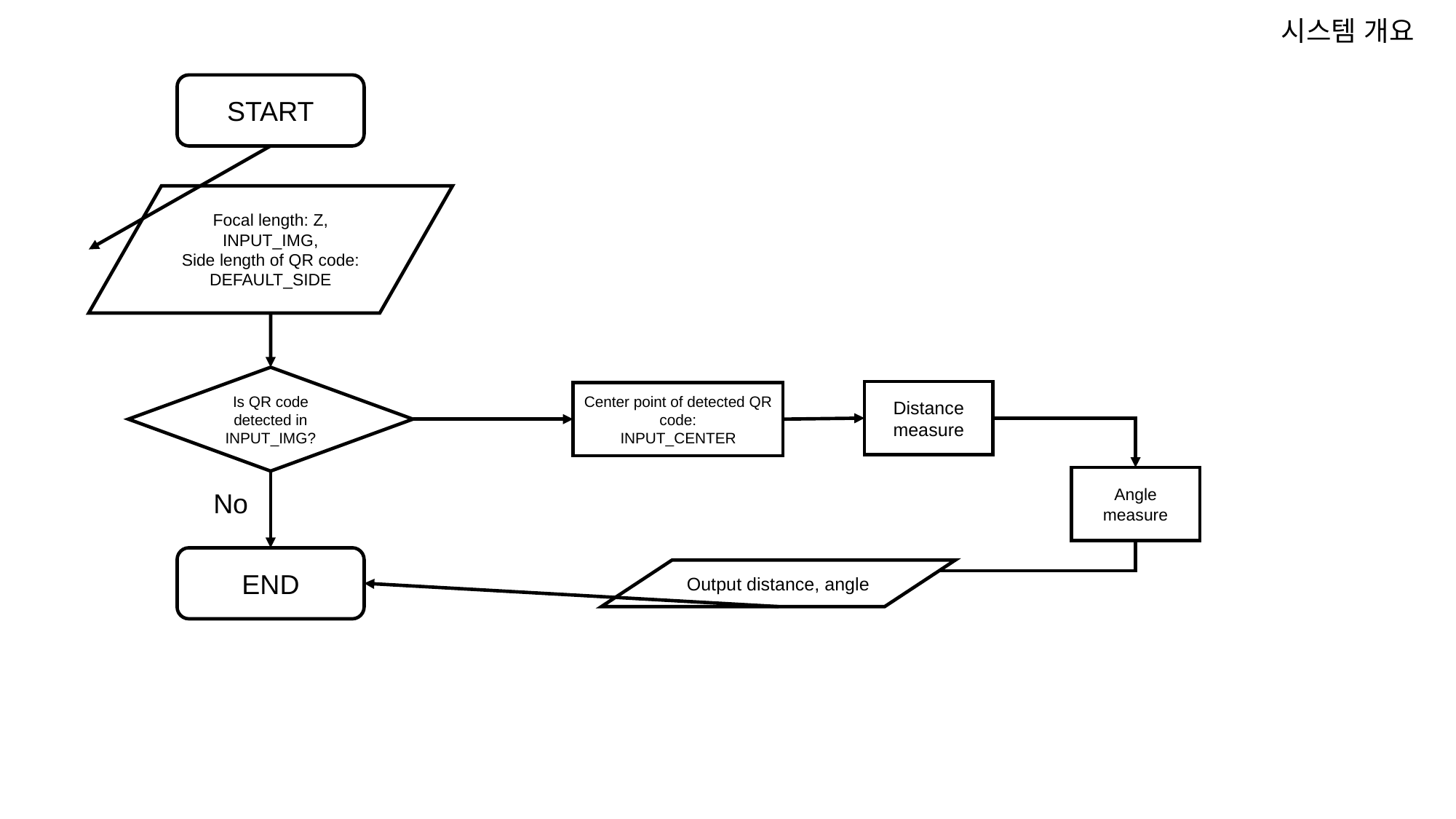

시스템 개요
START
Focal length: Z,
INPUT_IMG,
Side length of QR code: DEFAULT_SIDE
Is QR code detected in INPUT_IMG?
Distance measure
Center point of detected QR code:
INPUT_CENTER
Angle measure
No
END
Output distance, angle